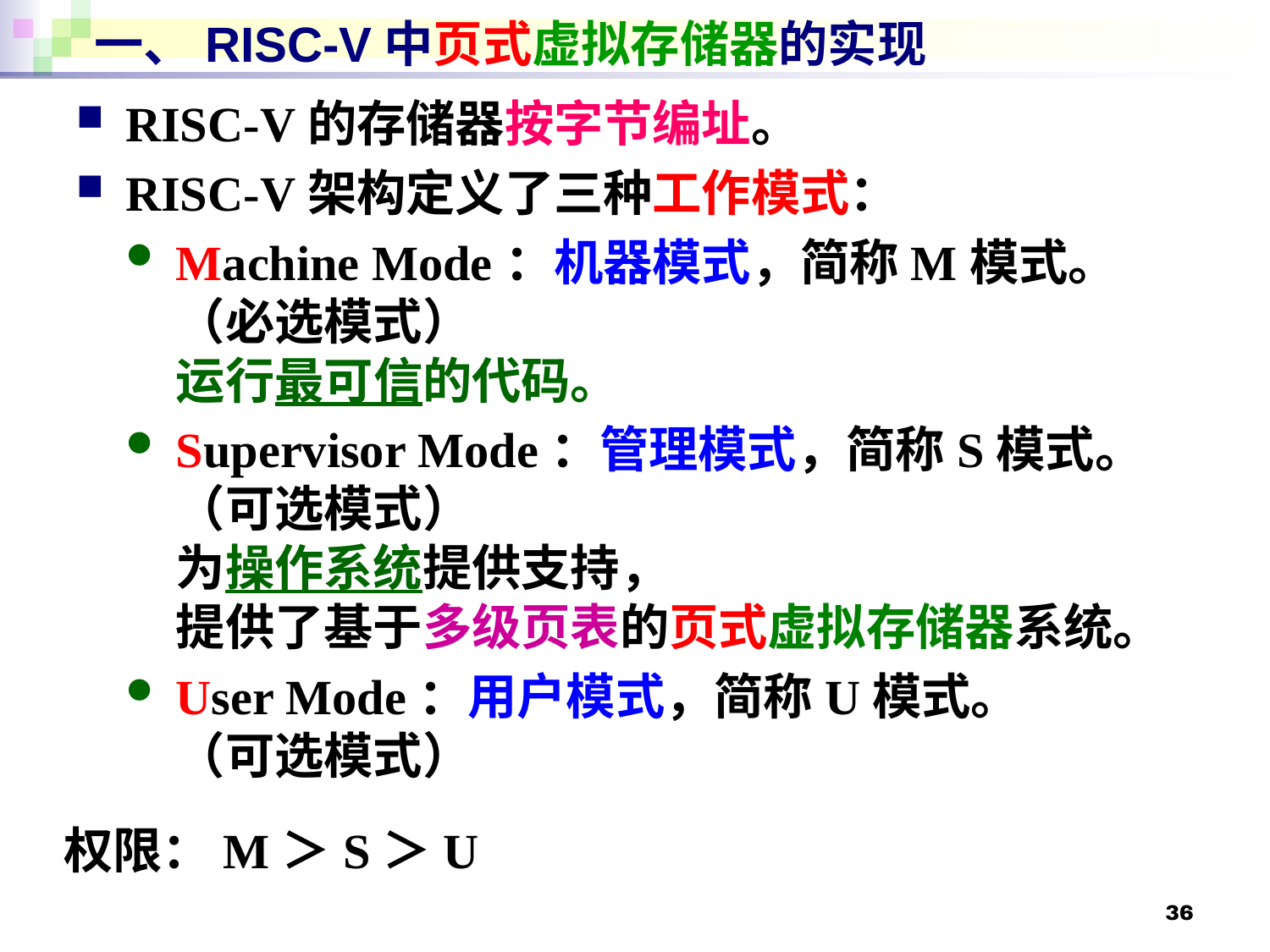

# 一、RISC-V中页式虚拟存储器的实现
RISC-V的存储器按字节编址。
RISC-V架构定义了三种工作模式：
Machine Mode：机器模式，简称M模式。
（必选模式）
运行最可信的代码。
Supervisor Mode：管理模式，简称S模式。
（可选模式）
为操作系统提供支持，
提供了基于多级页表的页式虚拟存储器系统。
User Mode：用户模式，简称U模式。
（可选模式）
权限：M＞S＞U
36